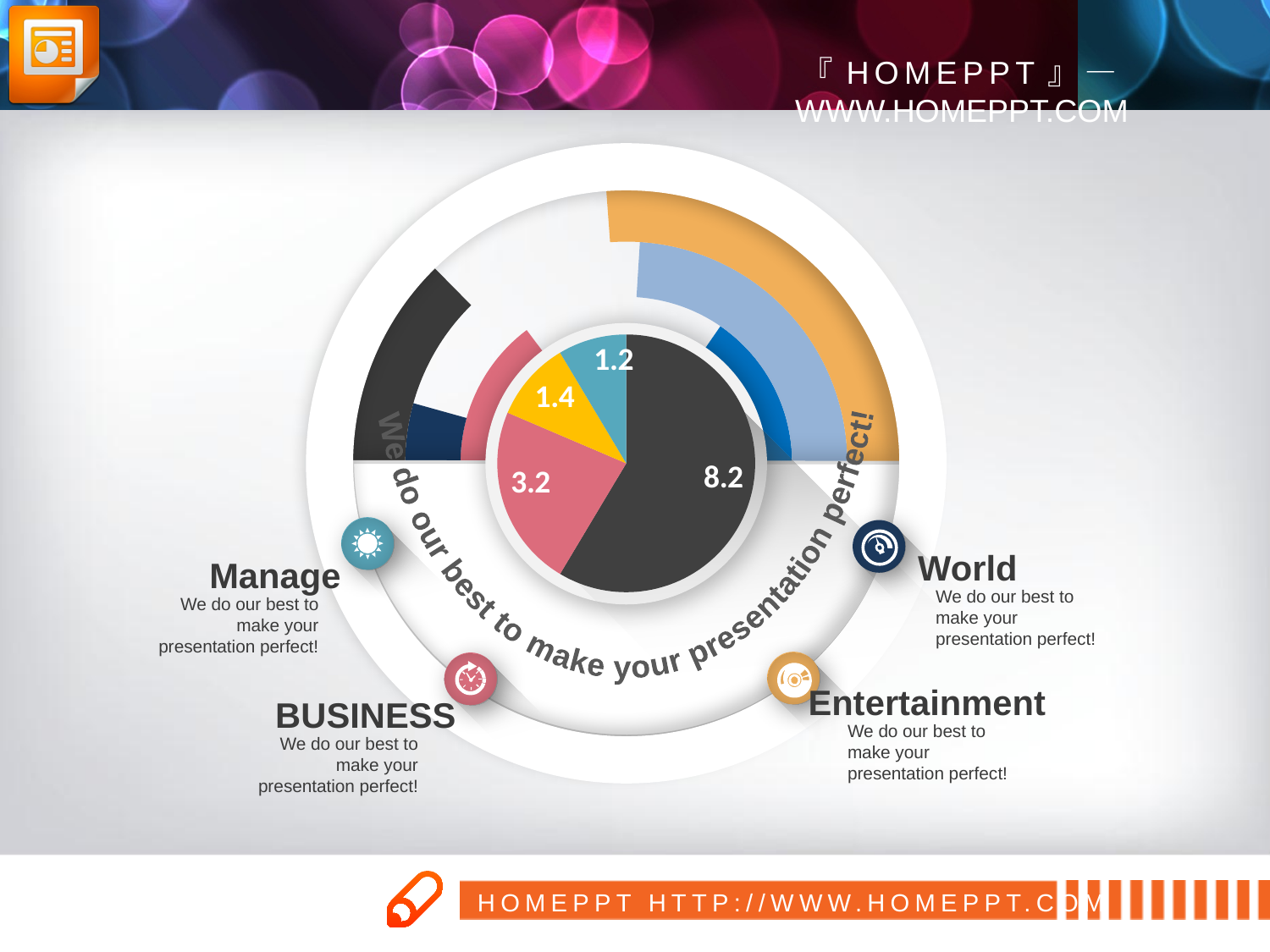

We do our best to make your presentation perfect!

### Chart

| Category | 销售额 | 列1 | 列2 | 列3 |
|---|---|---|---|---|
| 第一季度 | 8.200000000000001 | 5.6 | 7.5 | 6.1 |
| 第二季度 | 3.2 | 4.5 | 6.3 | 7.3 |
| 第三季度 | 1.4 | 3.1 | 5.5 | 2.4 |
| 第四季度 | 1.2 | 2.4 | 6.1 | 5.6 |

### Chart

| Category | 销售额 |
|---|---|
| 第一季度 | 8.200000000000001 |
| 第二季度 | 3.2 |
| 第三季度 | 1.4 |
| 第四季度 | 1.2 |

World
Manage
We do our best to make your presentation perfect!
We do our best to make your presentation perfect!

Entertainment
BUSINESS
We do our best to make your presentation perfect!
We do our best to make your presentation perfect!